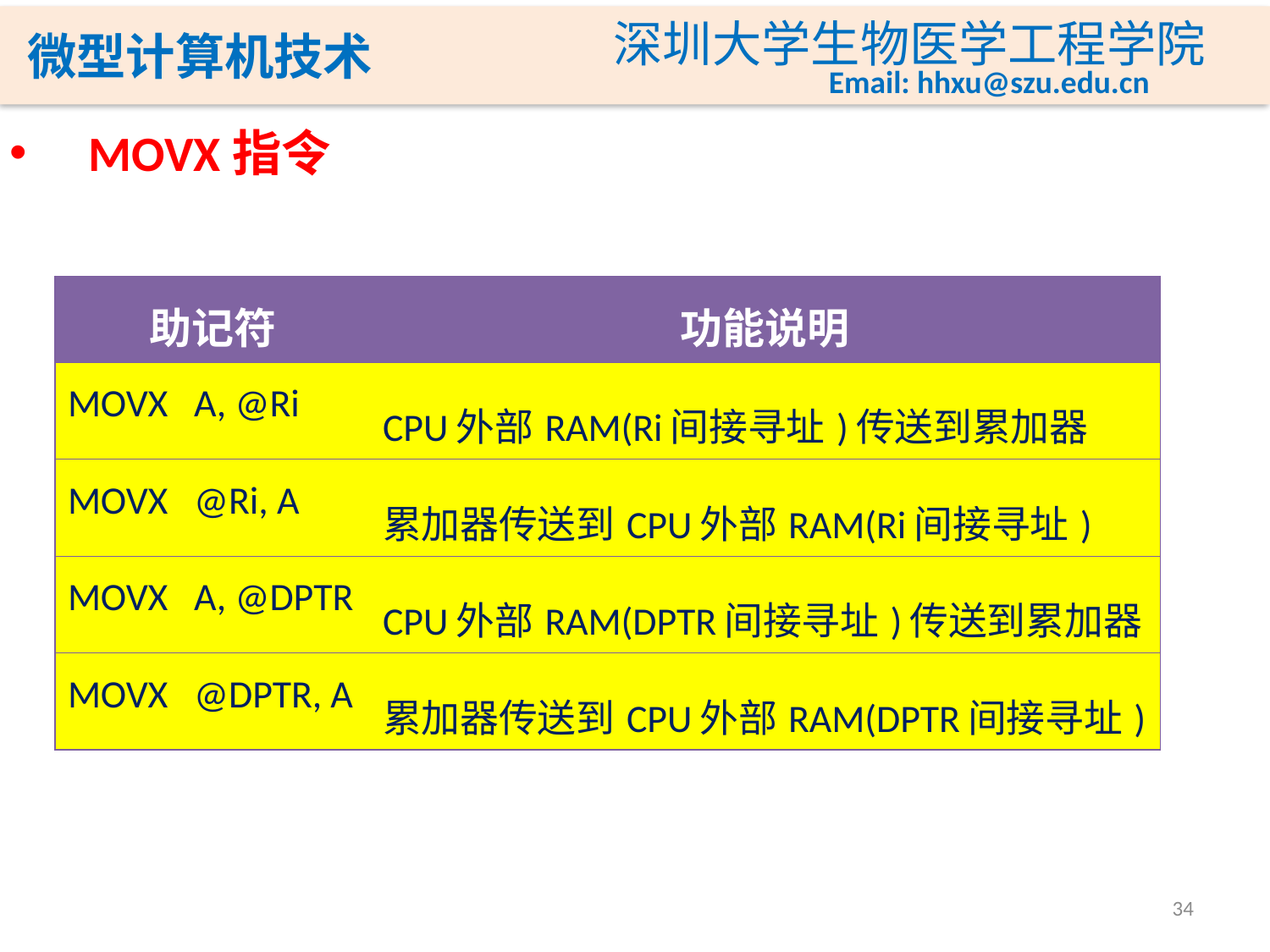

# MOVX指令
| 助记符 | 功能说明 |
| --- | --- |
| MOVX A, @Ri | CPU外部RAM(Ri间接寻址)传送到累加器 |
| MOVX @Ri, A | 累加器传送到CPU外部RAM(Ri间接寻址) |
| MOVX A, @DPTR | CPU外部RAM(DPTR间接寻址)传送到累加器 |
| MOVX @DPTR, A | 累加器传送到CPU外部RAM(DPTR间接寻址) |
34